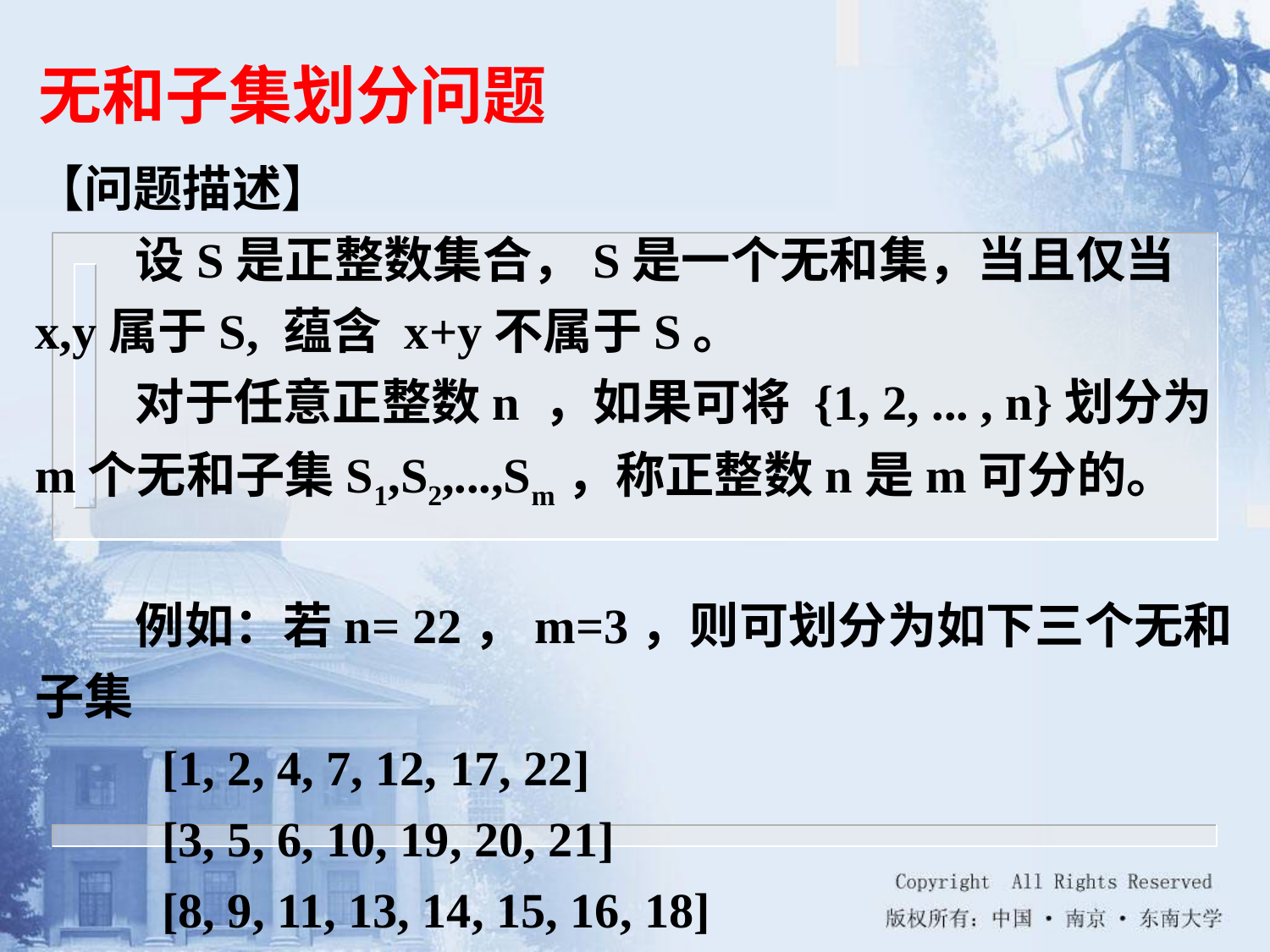

无和子集划分问题
【问题描述】
设S是正整数集合，S是一个无和集，当且仅当x,y属于S, 蕴含 x+y不属于S。
对于任意正整数n ，如果可将 {1, 2, ... , n}划分为m个无和子集S1,S2,...,Sm，称正整数n是m可分的。

例如：若n= 22，m=3，则可划分为如下三个无和子集
	[1, 2, 4, 7, 12, 17, 22]
	[3, 5, 6, 10, 19, 20, 21]
	[8, 9, 11, 13, 14, 15, 16, 18]